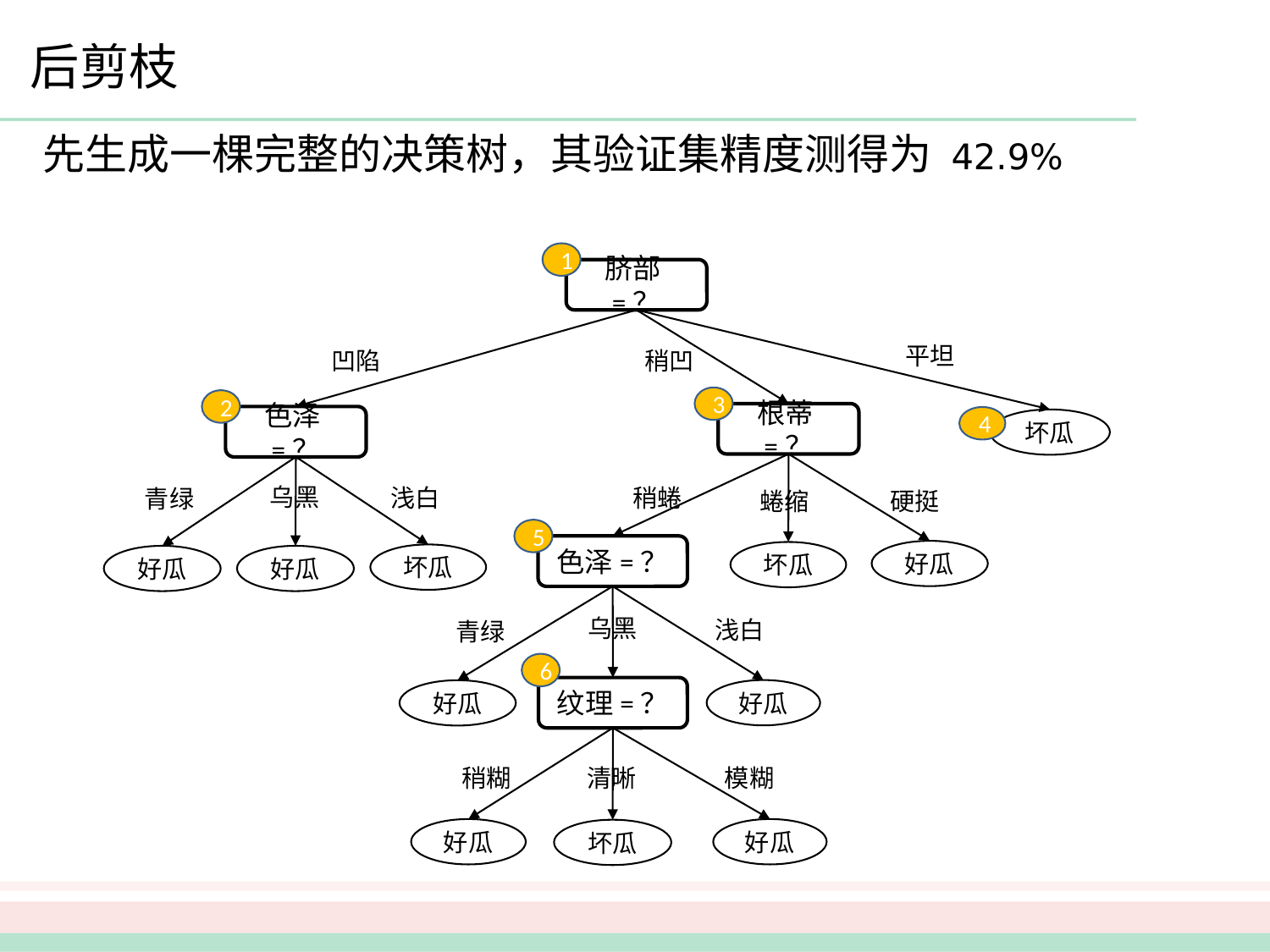

后剪枝
# 先生成一棵完整的决策树，其验证集精度测得为 42.9%
1
脐部=？
平坦
稍凹
凹陷
3
根蒂=？
2
色泽=？
4
坏瓜
乌黑
稍蜷
浅白
青绿
蜷缩
硬挺
5
色泽=？
好瓜
坏瓜
坏瓜
好瓜
好瓜
乌黑
浅白
青绿
6
纹理=？
好瓜
好瓜
稍糊
清晰
模糊
好瓜
好瓜
坏瓜